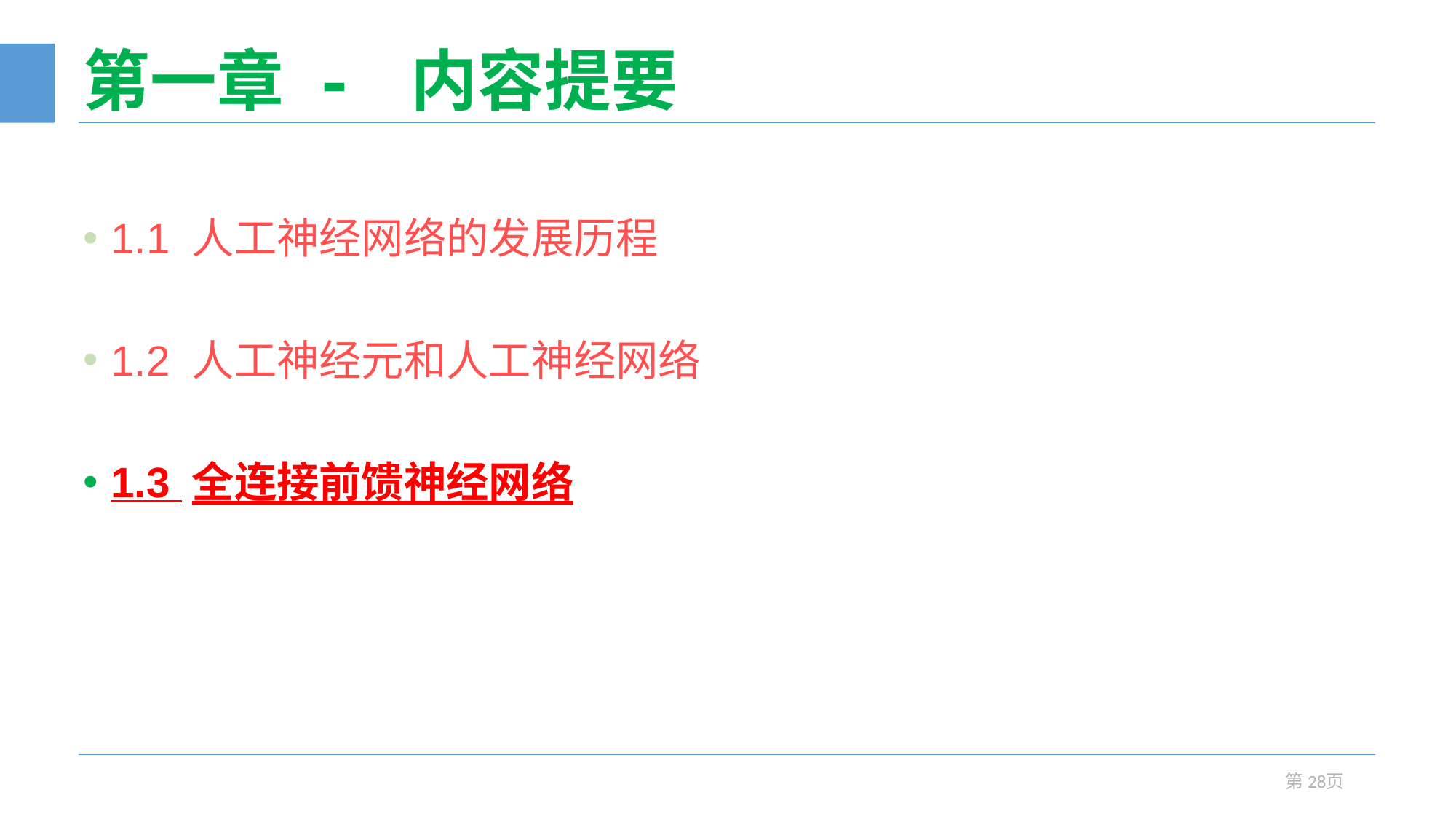

# 第一章 - 内容提要

1.1 人工神经网络的发展历程

1.2 人工神经元和人工神经网络

1.3 全连接前馈神经网络

第28页